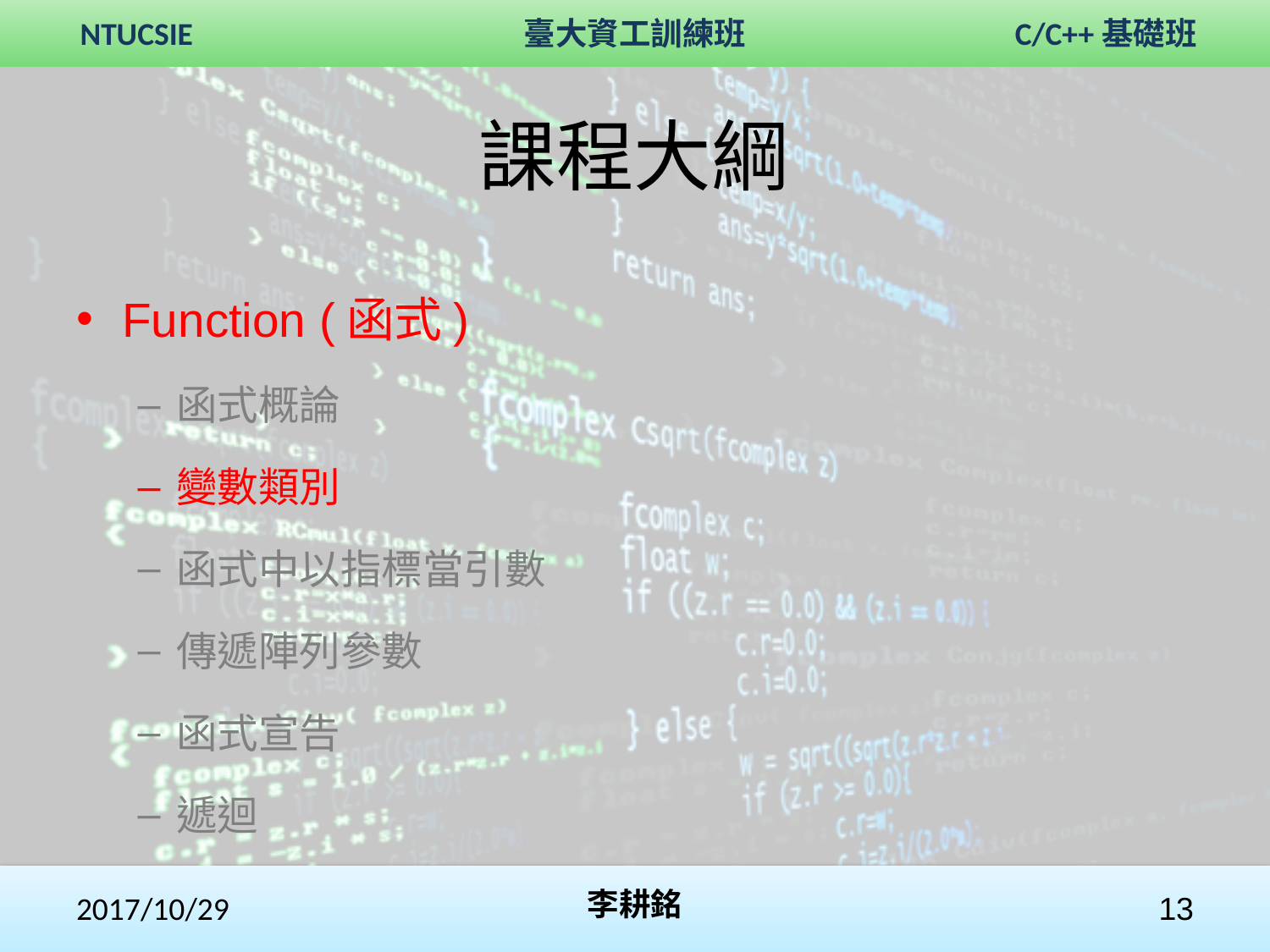

課程大綱
Function (函式)
函式概論
變數類別
函式中以指標當引數
傳遞陣列參數
函式宣告
遞迴

2017/10/29
李耕銘
13